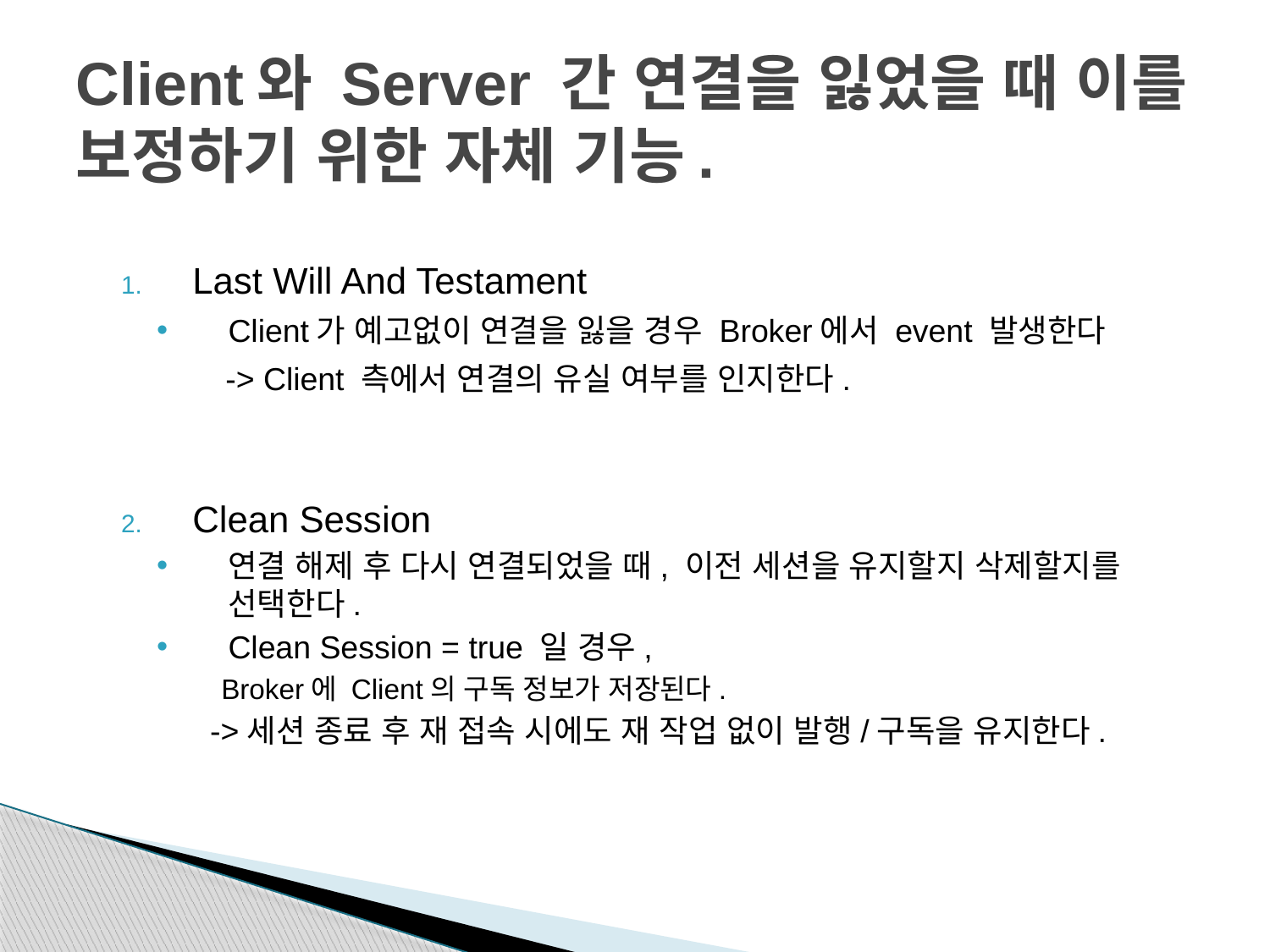

# Client와 Server 간 연결을 잃었을 때 이를 보정하기 위한 자체 기능.
Last Will And Testament
Client가 예고없이 연결을 잃을 경우 Broker에서 event 발생한다
    -> Client 측에서 연결의 유실 여부를 인지한다.

Clean Session
연결 해제 후 다시 연결되었을 때, 이전 세션을 유지할지 삭제할지를 선택한다.
Clean Session = true 일 경우,
    Broker에 Client의 구독 정보가 저장된다.
      ->세션 종료 후 재 접속 시에도 재 작업 없이 발행/구독을 유지한다.